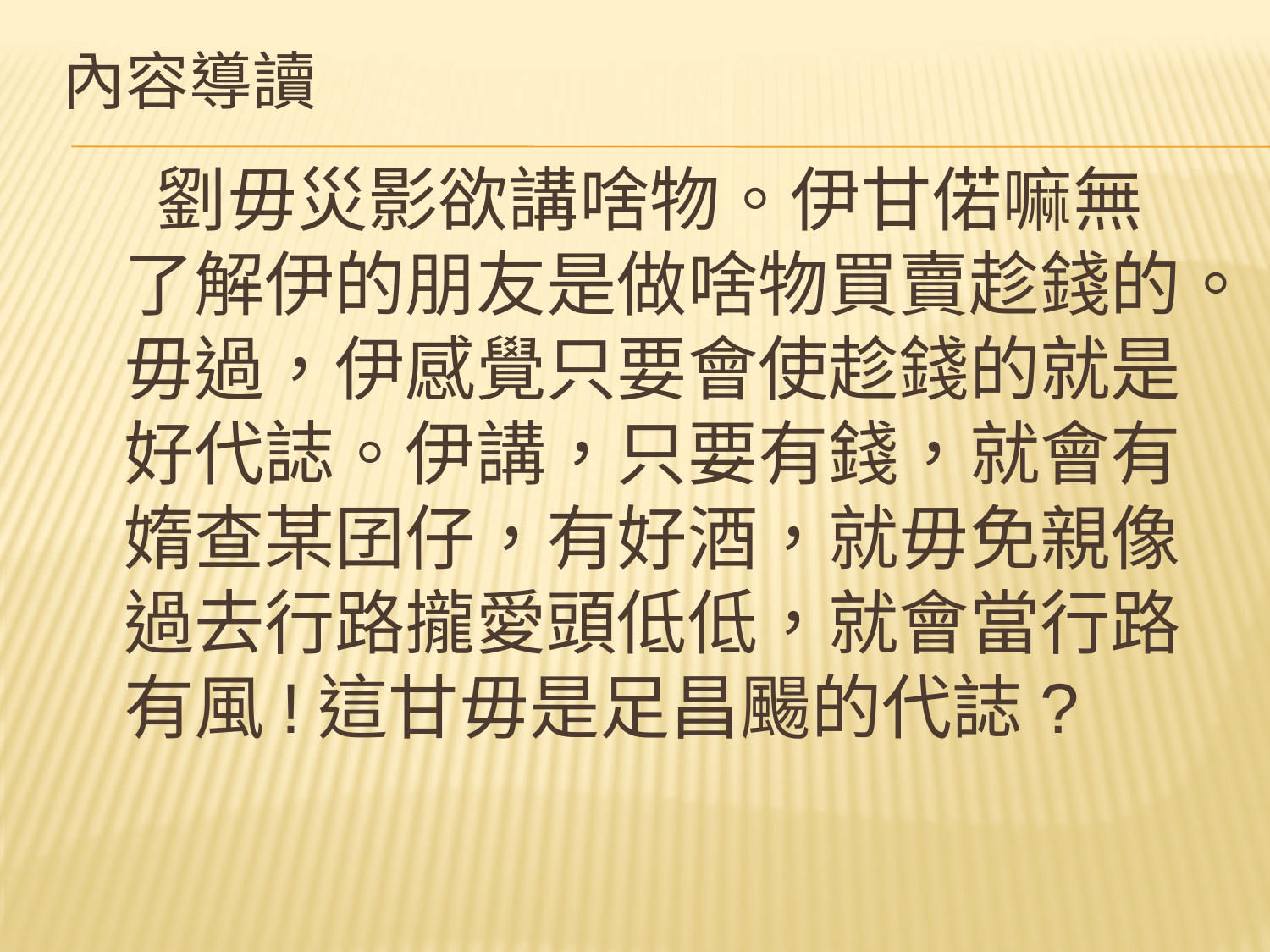

# 內容導讀
    劉毋災影欲講啥物。伊甘偌嘛無了解伊的朋友是做啥物買賣趁錢的。毋過，伊感覺只要會使趁錢的就是好代誌。伊講，只要有錢，就會有媠查某囝仔，有好酒，就毋免親像過去行路攏愛頭低低，就會當行路有風!這甘毋是足昌颺的代誌?